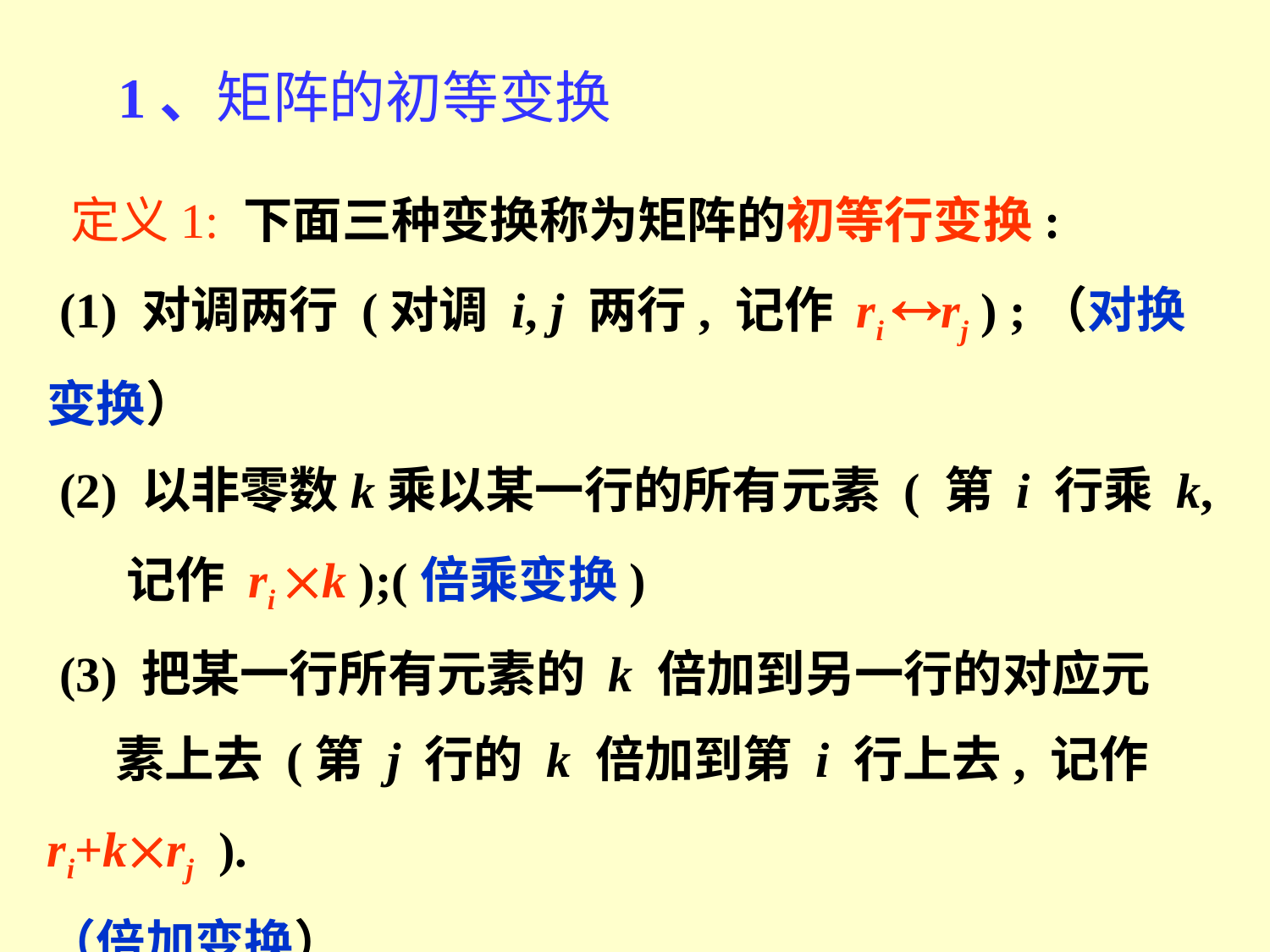

1、矩阵的初等变换
 定义1: 下面三种变换称为矩阵的初等行变换:
 (1) 对调两行 (对调 i, j 两行, 记作 ri ↔rj ) ;（对换变换）
 (2) 以非零数k乘以某一行的所有元素 ( 第 i 行乘 k,
      记作 ri ×k );(倍乘变换)
 (3) 把某一行所有元素的 k 倍加到另一行的对应元
     素上去 (第 j 行的 k 倍加到第 i 行上去, 记作 ri+k×rj  ).
（倍加变换）